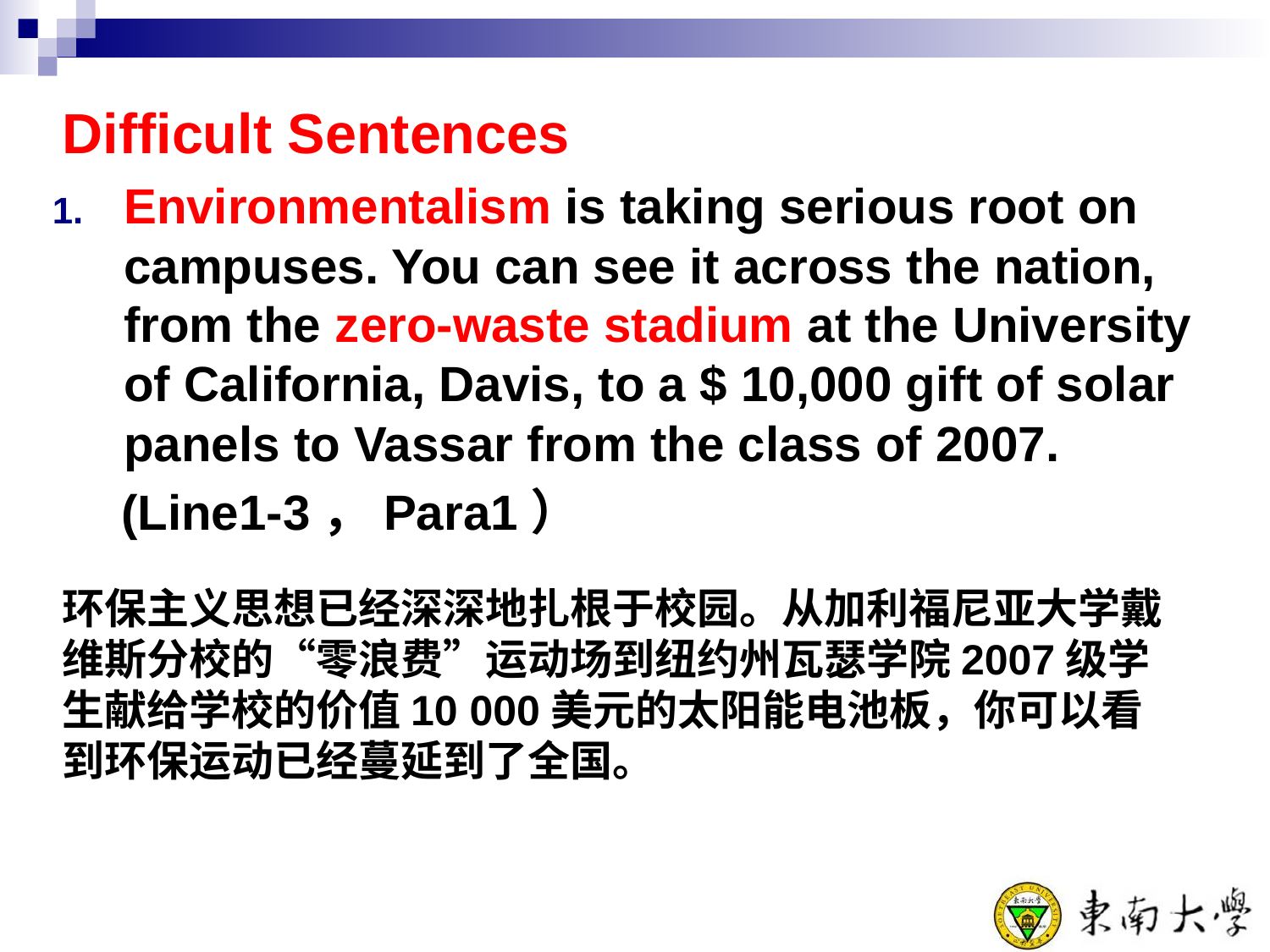

# Difficult Sentences
Environmentalism is taking serious root on campuses. You can see it across the nation, from the zero-waste stadium at the University of California, Davis, to a $ 10,000 gift of solar panels to Vassar from the class of 2007.
     (Line1-3，Para1）
环保主义思想已经深深地扎根于校园。从加利福尼亚大学戴维斯分校的“零浪费”运动场到纽约州瓦瑟学院2007级学生献给学校的价值10 000美元的太阳能电池板，你可以看到环保运动已经蔓延到了全国。